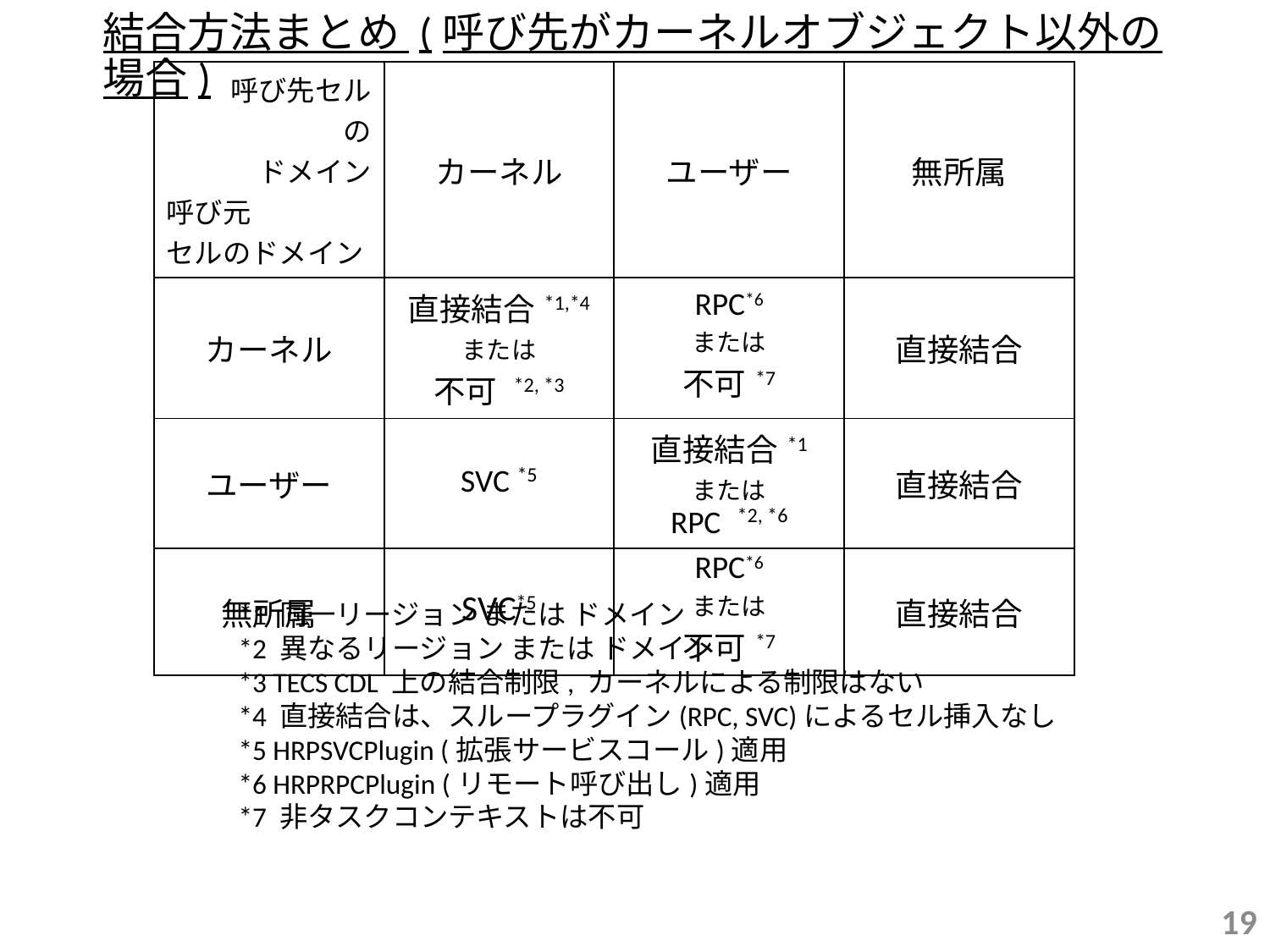

結合方法まとめ (呼び先がカーネルオブジェクト以外の場合)
| 呼び先セルの ドメイン 呼び元 セルのドメイン | カーネル | ユーザー | 無所属 |
| --- | --- | --- | --- |
| カーネル | 直接結合\*1,\*4 または 不可 \*2, \*3 | RPC\*6 または 不可 \*7 | 直接結合 |
| ユーザー | SVC \*5 | 直接結合\*1 または RPC \*2, \*6 | 直接結合 |
| 無所属 | SVC\*5 | RPC\*6 または 不可 \*7 | 直接結合 |
*1 同一リージョン または ドメイン
*2 異なるリージョン または ドメイン
*3 TECS CDL 上の結合制限, カーネルによる制限はない
*4 直接結合は、スループラグイン(RPC, SVC)によるセル挿入なし
*5 HRPSVCPlugin (拡張サービスコール)適用
*6 HRPRPCPlugin (リモート呼び出し)適用
*7 非タスクコンテキストは不可
19